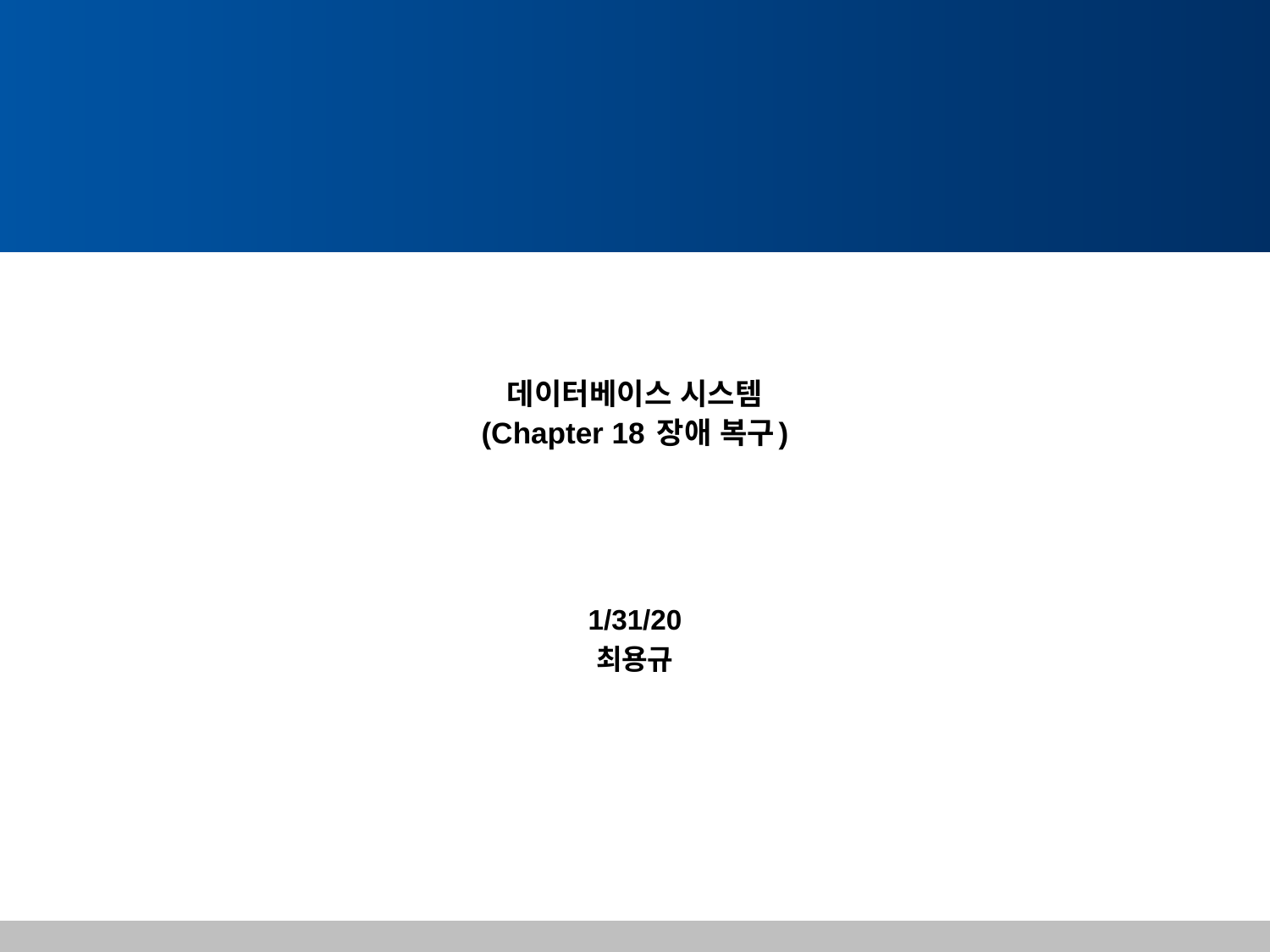

# 데이터베이스 시스템 (Chapter 18 장애 복구)
1/31/20
최용규